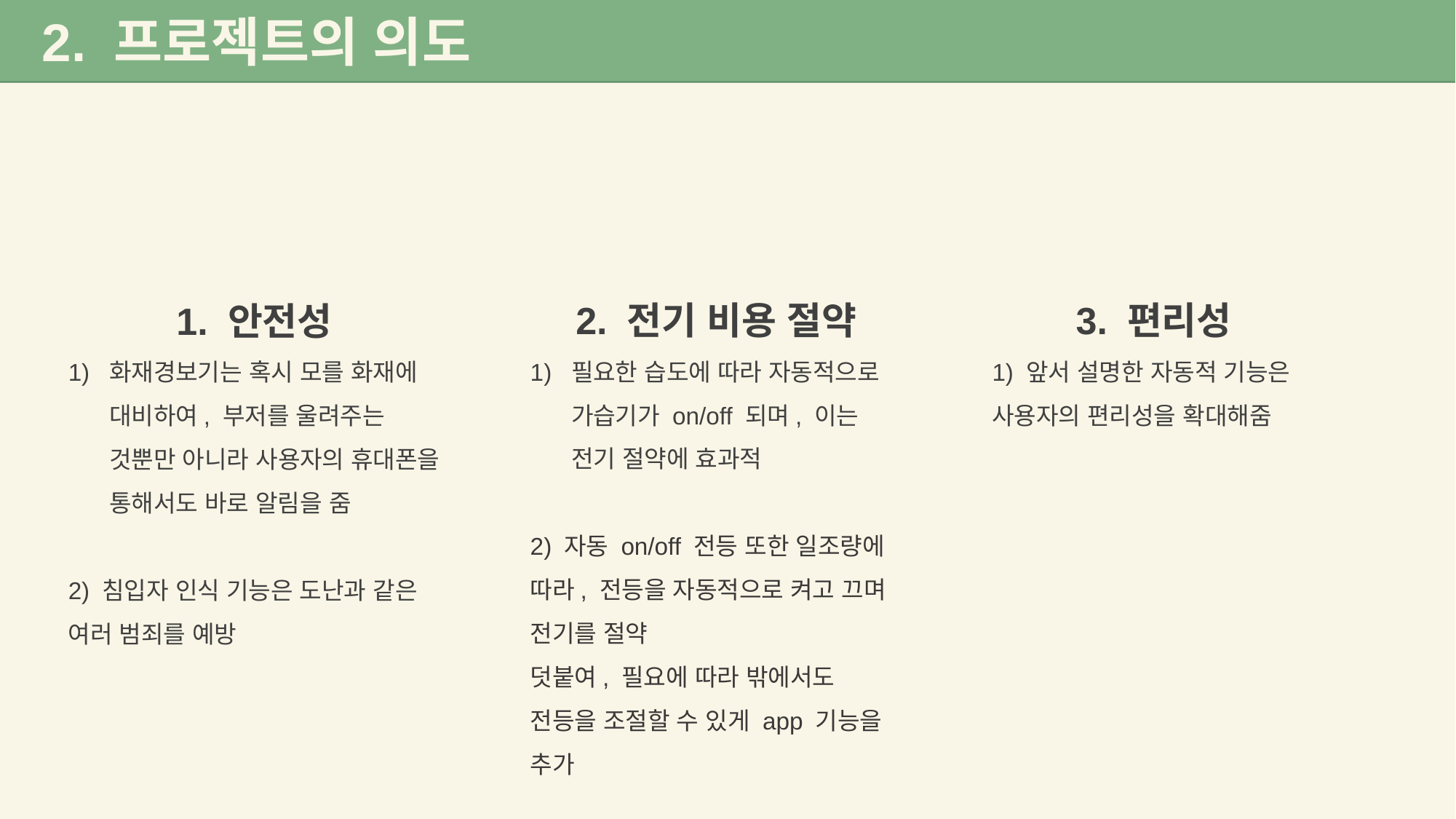

2. 프로젝트의 의도
2. 전기 비용 절약
필요한 습도에 따라 자동적으로 가습기가 on/off 되며, 이는 전기 절약에 효과적

2) 자동 on/off 전등 또한 일조량에 따라, 전등을 자동적으로 켜고 끄며 전기를 절약
덧붙여, 필요에 따라 밖에서도 전등을 조절할 수 있게 app 기능을 추가
3. 편리성
1) 앞서 설명한 자동적 기능은 사용자의 편리성을 확대해줌

1. 안전성
화재경보기는 혹시 모를 화재에 대비하여, 부저를 울려주는 것뿐만 아니라 사용자의 휴대폰을 통해서도 바로 알림을 줌

2) 침입자 인식 기능은 도난과 같은 여러 범죄를 예방